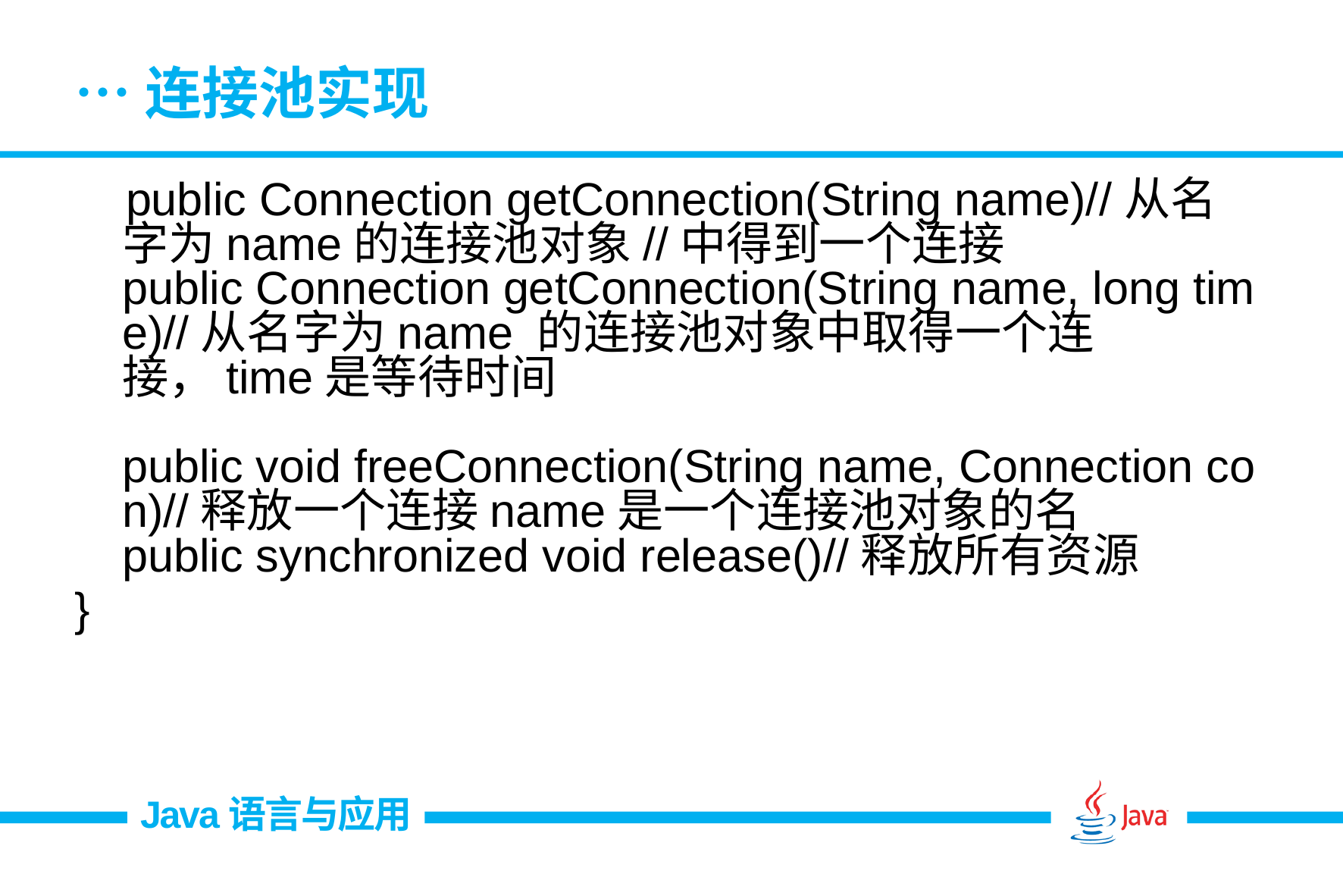

# …连接池实现
    public Connection getConnection(String name)//从名字为name的连接池对象//中得到一个连接 
public Connection getConnection(String name, long time)//从名字为name 的连接池对象中取得一个连接，time是等待时间 
public void freeConnection(String name, Connection con)//释放一个连接name是一个连接池对象的名 
public synchronized void release()//释放所有资源
}